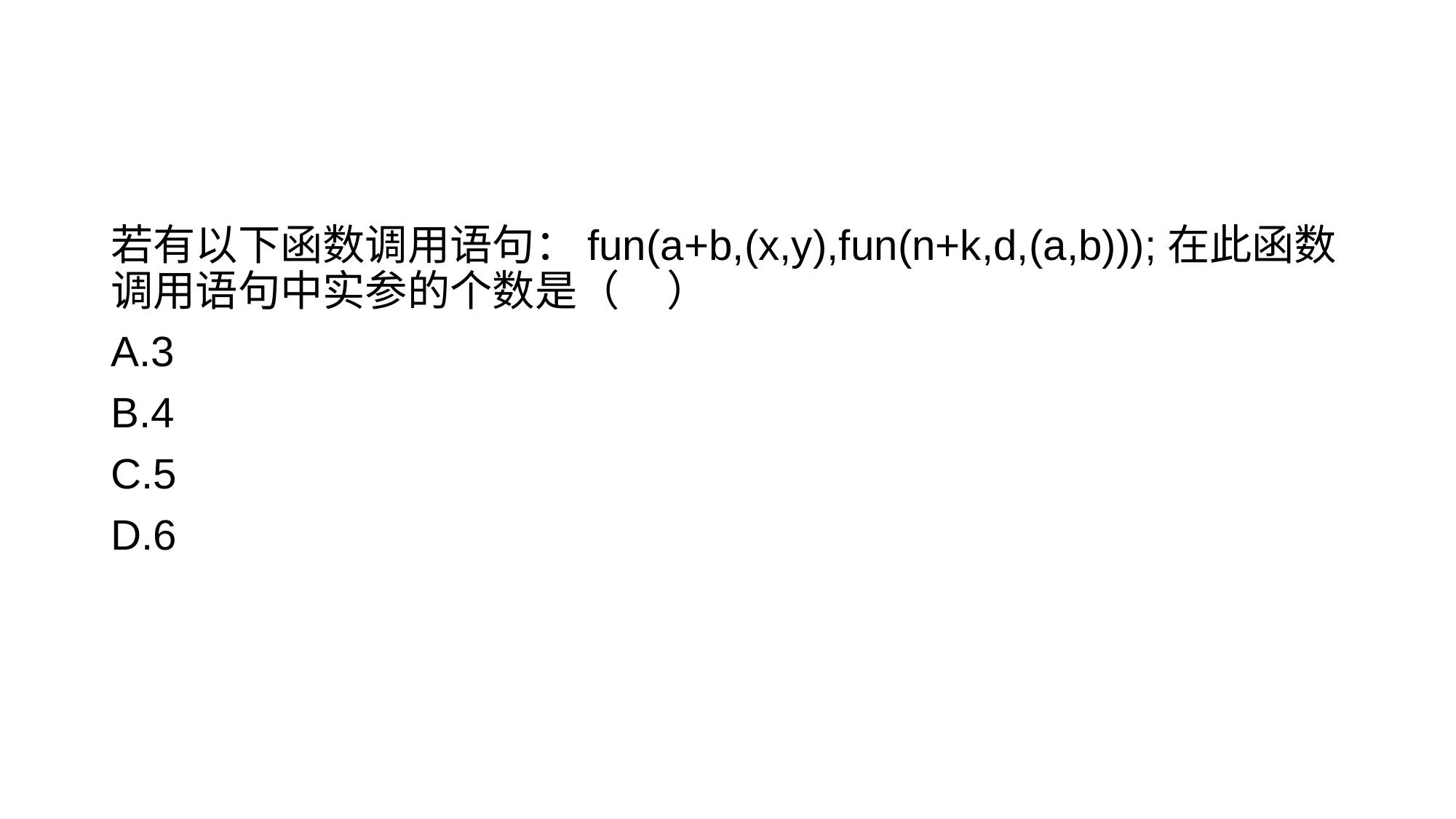

#
若有以下函数调用语句：fun(a+b,(x,y),fun(n+k,d,(a,b)));在此函数调用语句中实参的个数是（     ）
A.3
B.4
C.5
D.6